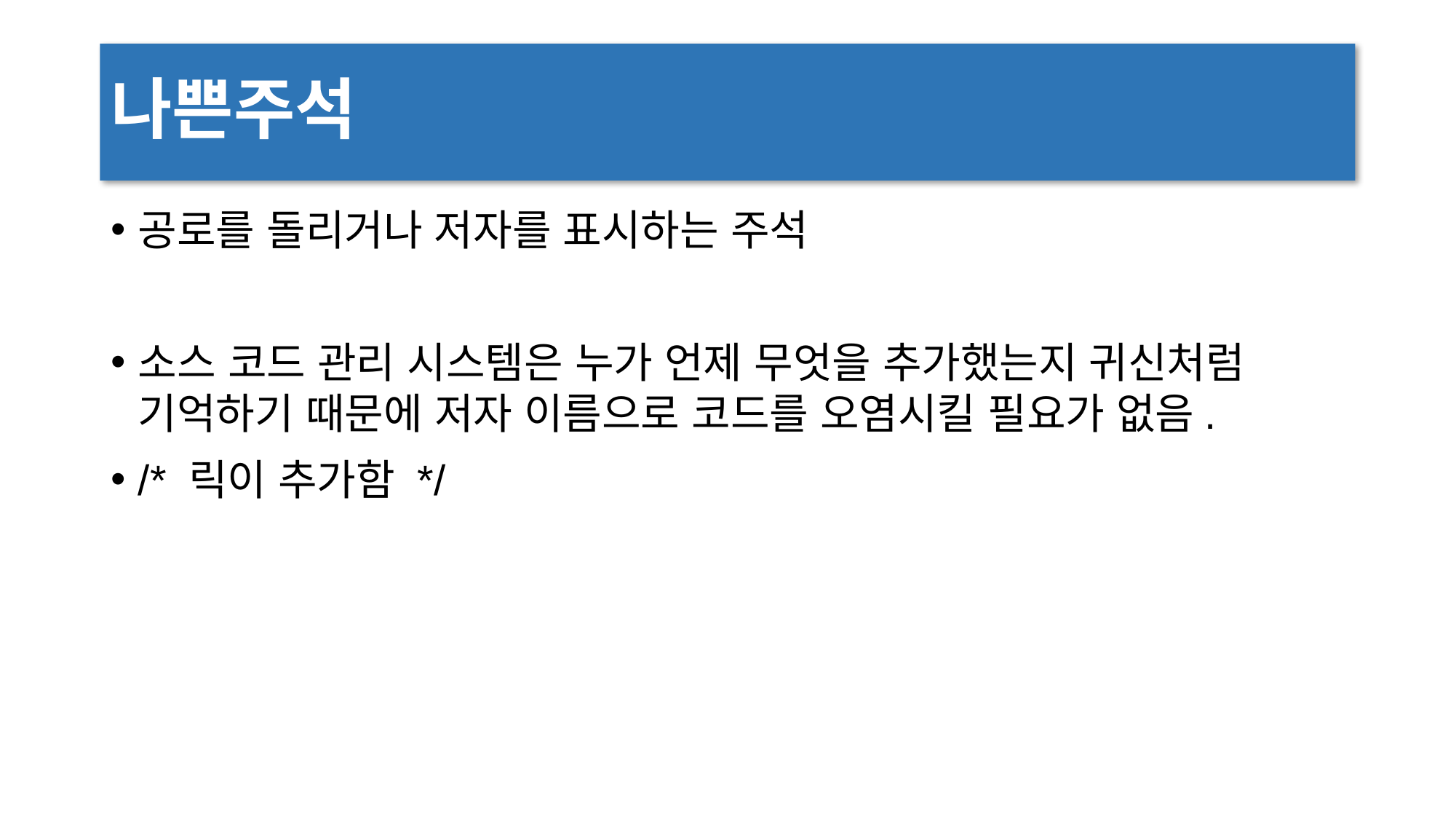

# 나쁜주석
공로를 돌리거나 저자를 표시하는 주석

소스 코드 관리 시스템은 누가 언제 무엇을 추가했는지 귀신처럼 기억하기 때문에 저자 이름으로 코드를 오염시킬 필요가 없음.
/* 릭이 추가함 */